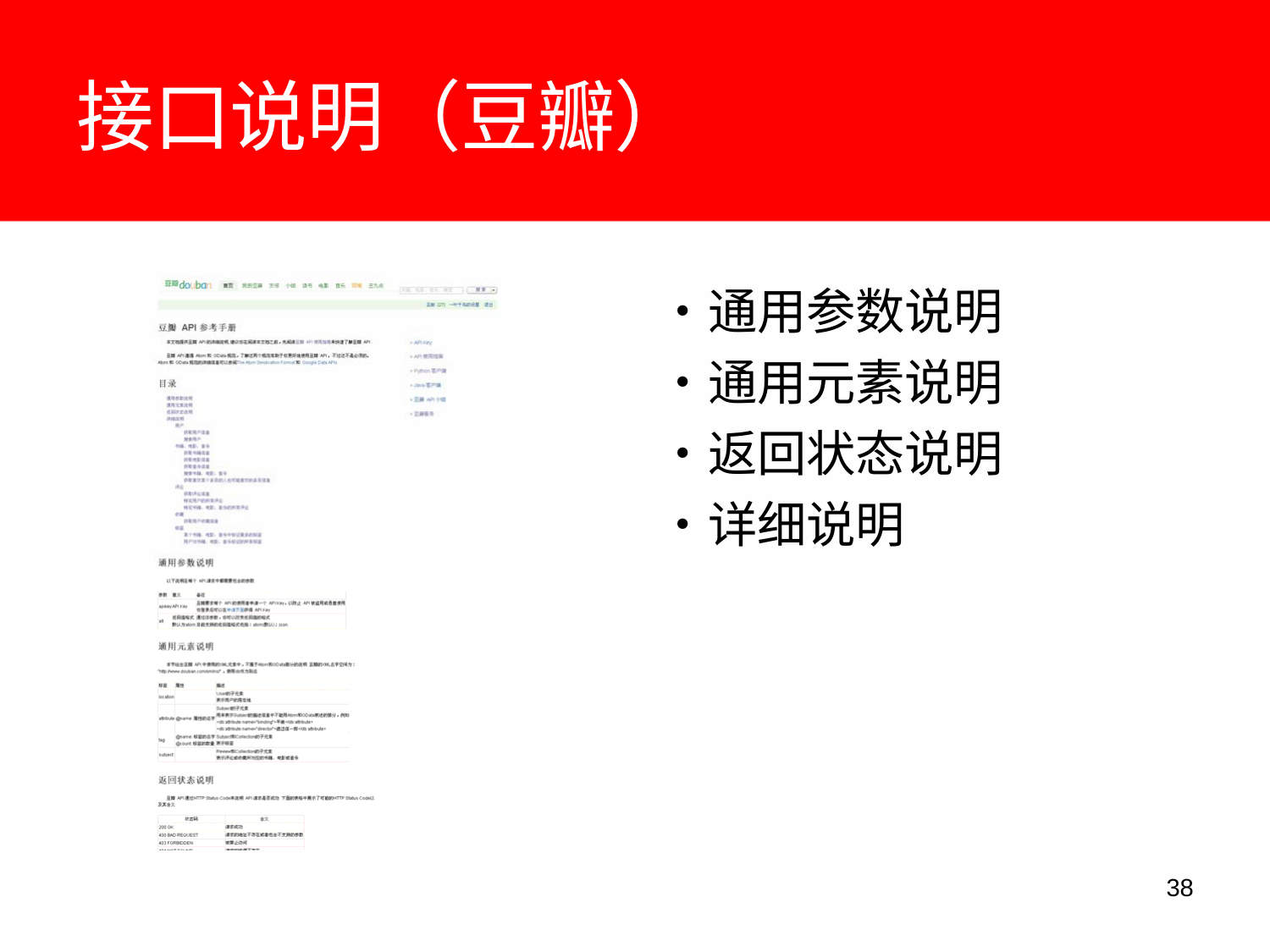

# 接口说明（豆瓣）

•	通用参数说明

•	通用元素说明

•	返回状态说明

•	详细说明
38